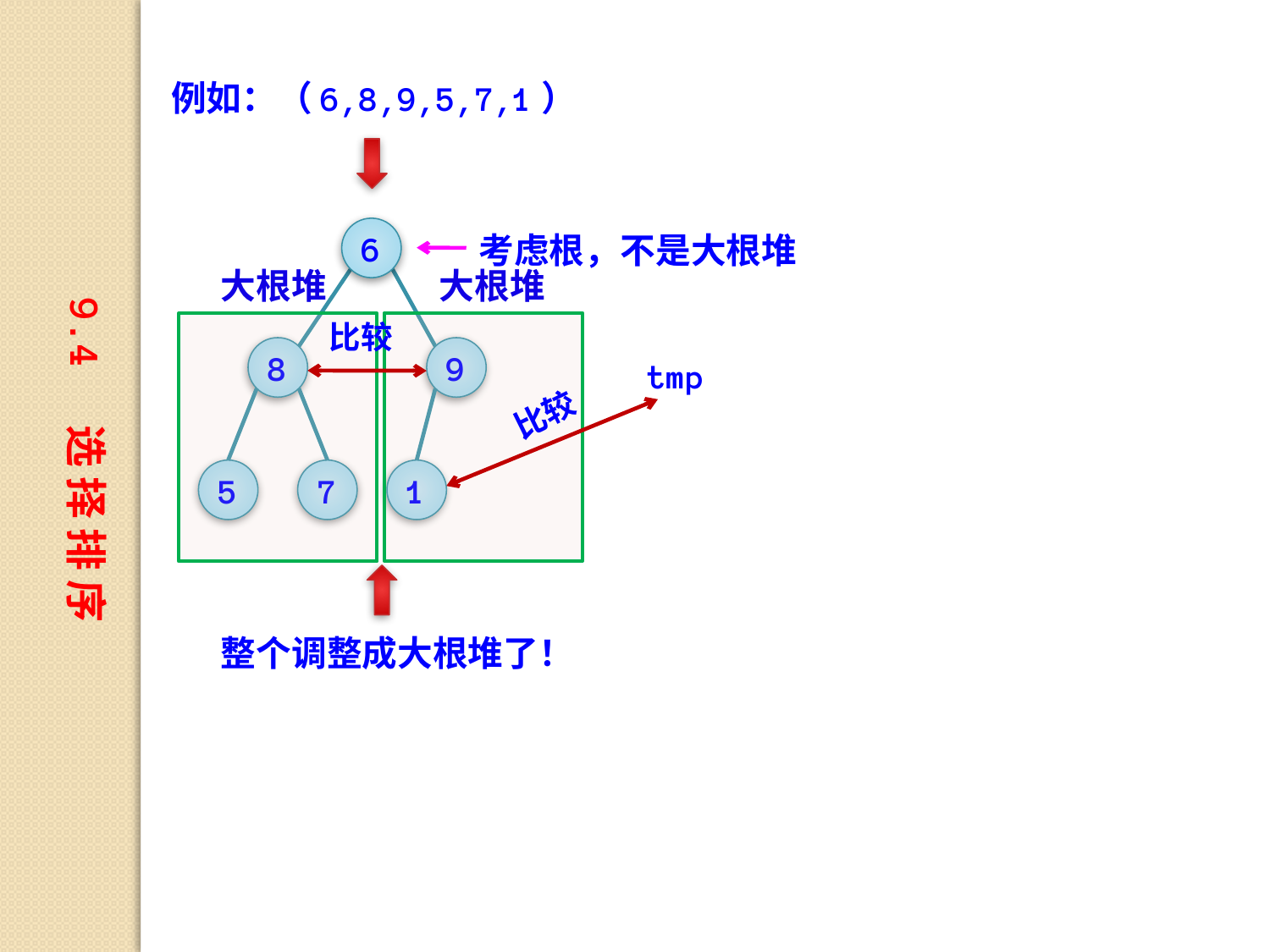

例如：（6,8,9,5,7,1）

6
考虑根，不是大根堆
9.4  选 择 排 序
大根堆
大根堆

比较
8
9
tmp
比较
5
7
1

整个调整成大根堆了！